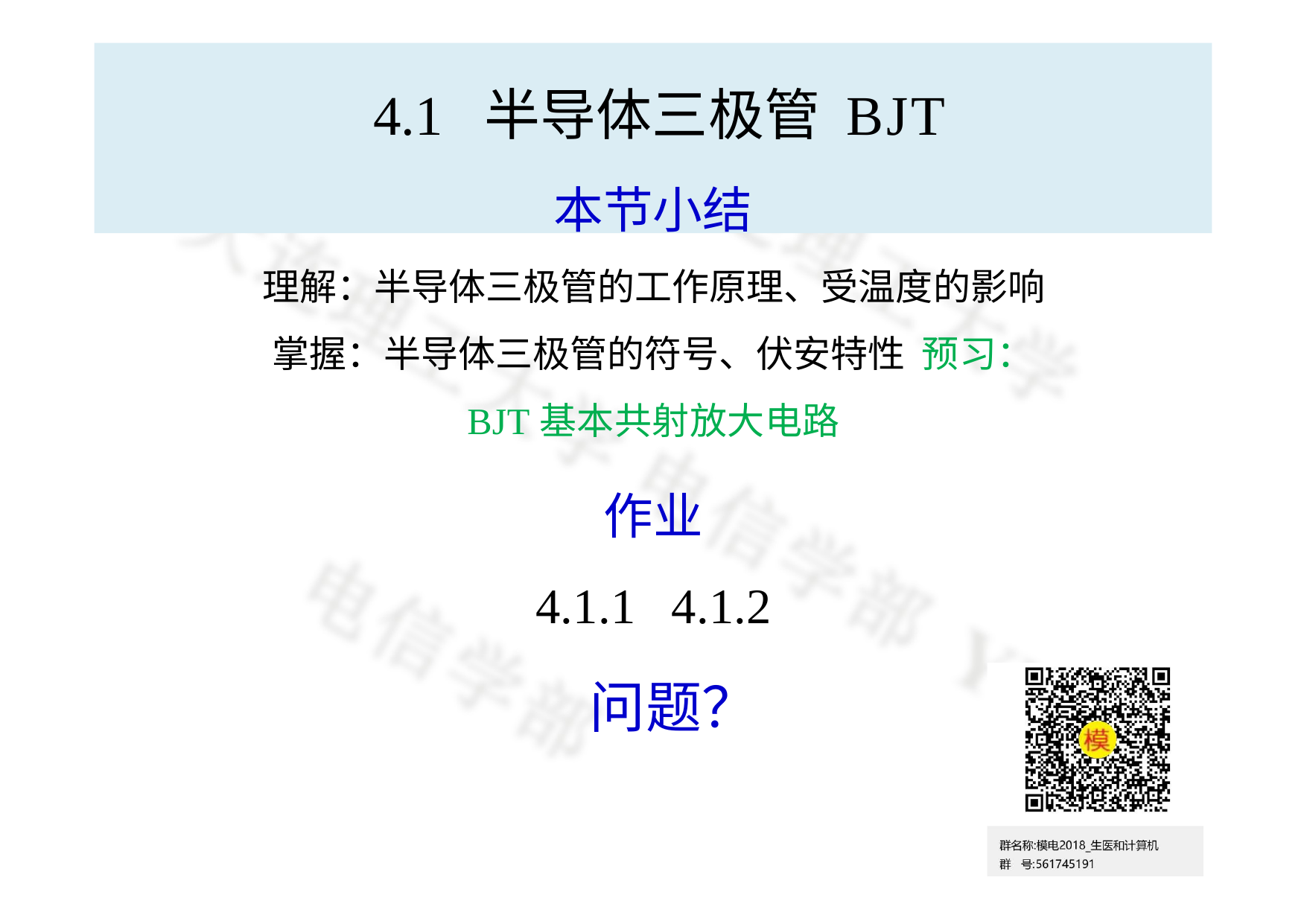

# 4.1  半导体三极管 BJT
本节小结
理解：半导体三极管的工作原理、受温度的影响  掌握：半导体三极管的符号、伏安特性  预习：BJT基本共射放大电路

作业
4.1.1  4.1.2
问题？

23